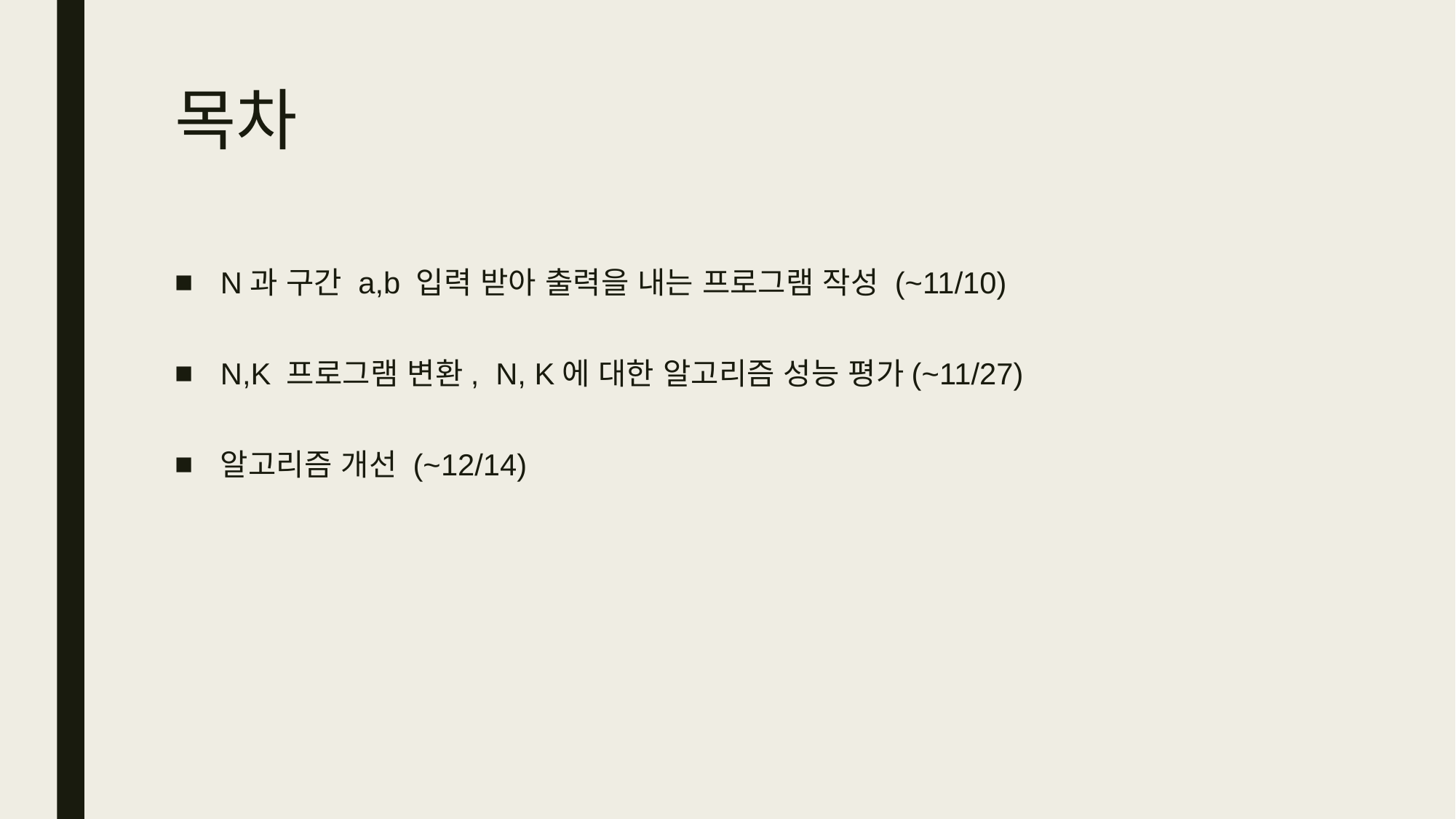

# 목차
N과 구간 a,b 입력 받아 출력을 내는 프로그램 작성 (~11/10)
N,K 프로그램 변환,  N, K에 대한 알고리즘 성능 평가(~11/27)
알고리즘 개선 (~12/14)